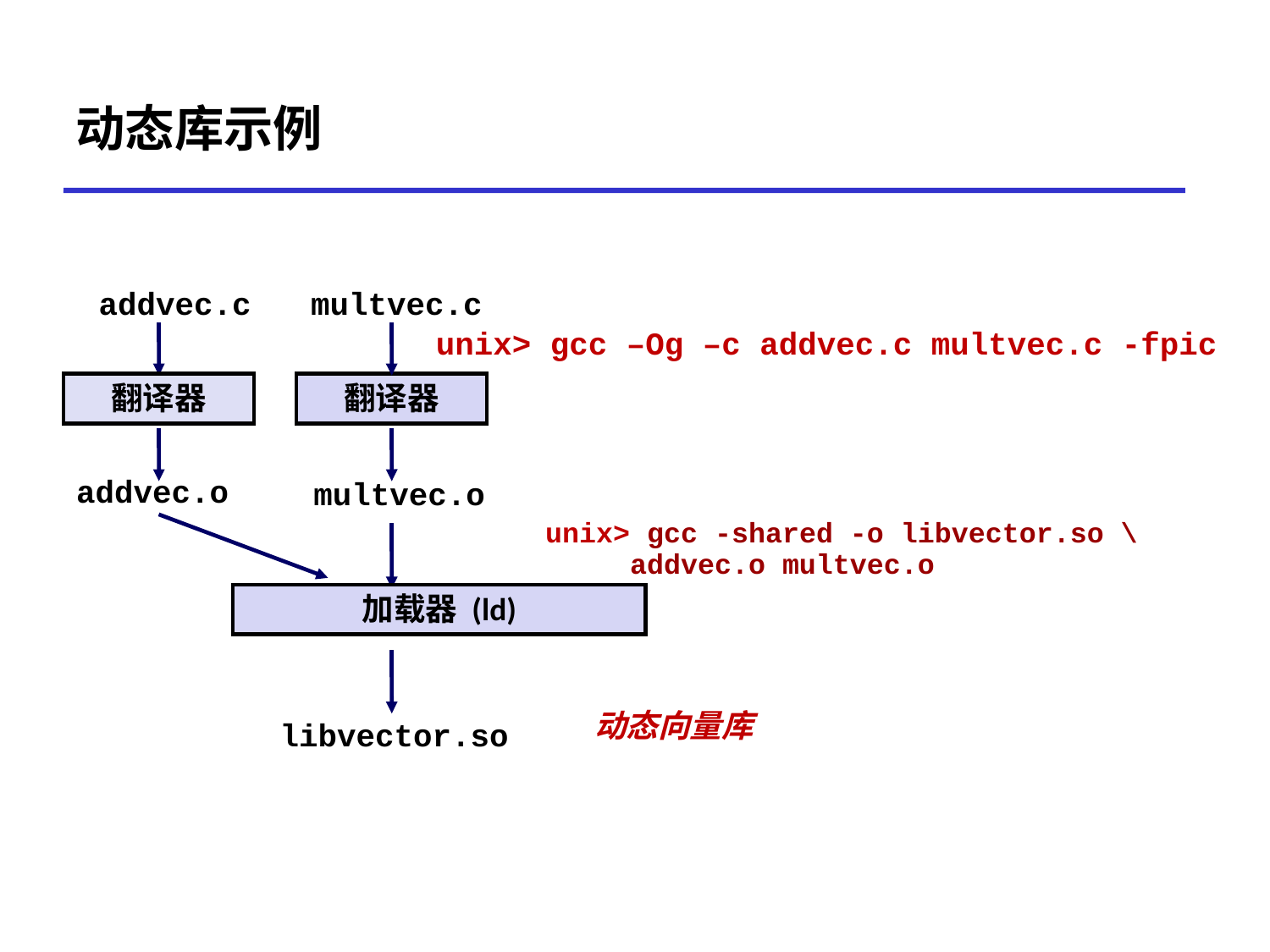

# 动态库示例
addvec.c
multvec.c
unix> gcc –Og –c addvec.c multvec.c -fpic

翻译器
翻译器

addvec.o
multvec.o
unix> gcc -shared -o libvector.so \
     addvec.o multvec.o

加载器 (ld)

动态向量库
libvector.so